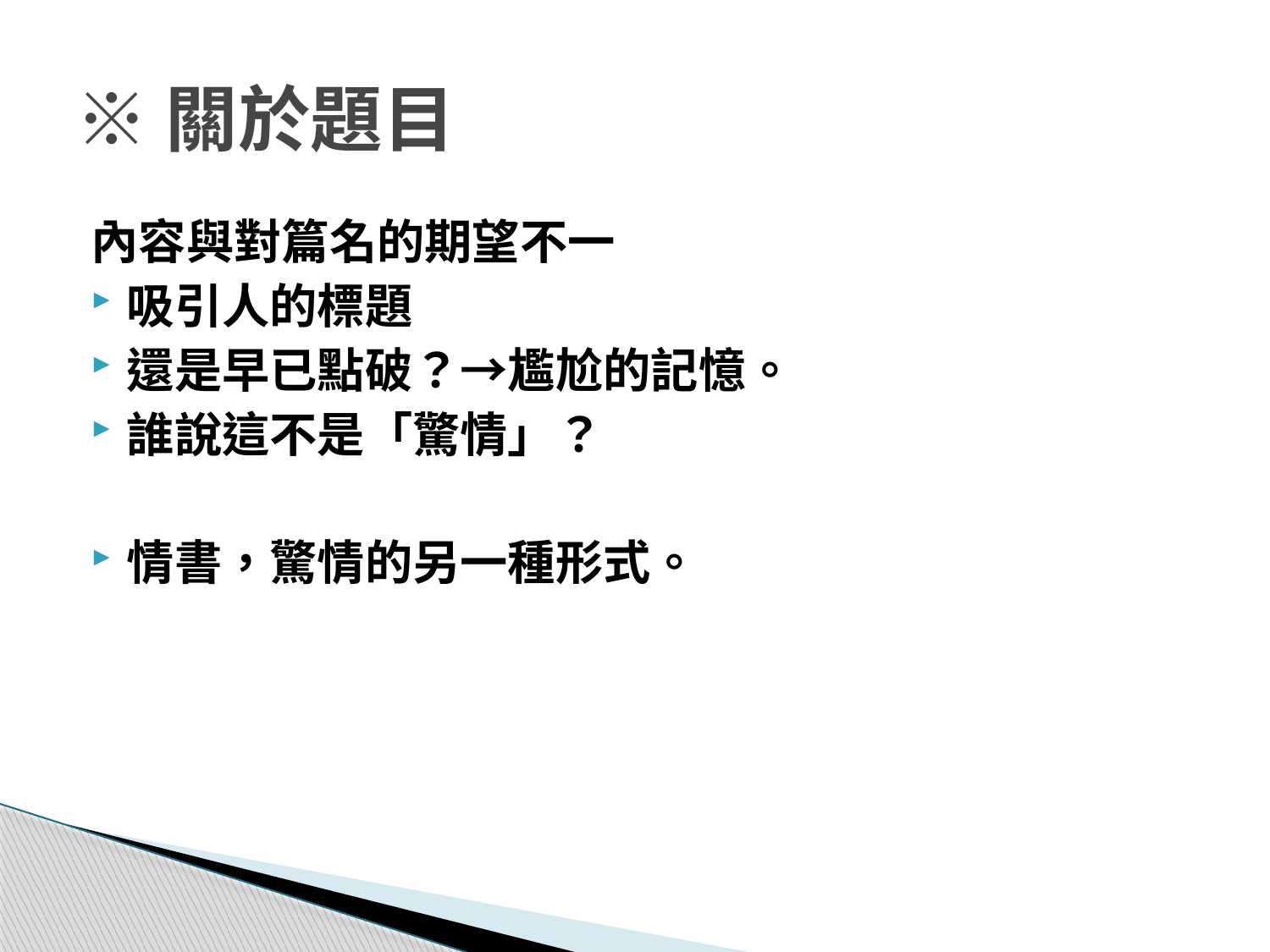

# ※關於題目
內容與對篇名的期望不一
吸引人的標題
還是早已點破？→尷尬的記憶。
誰說這不是「驚情」？

情書，驚情的另一種形式。